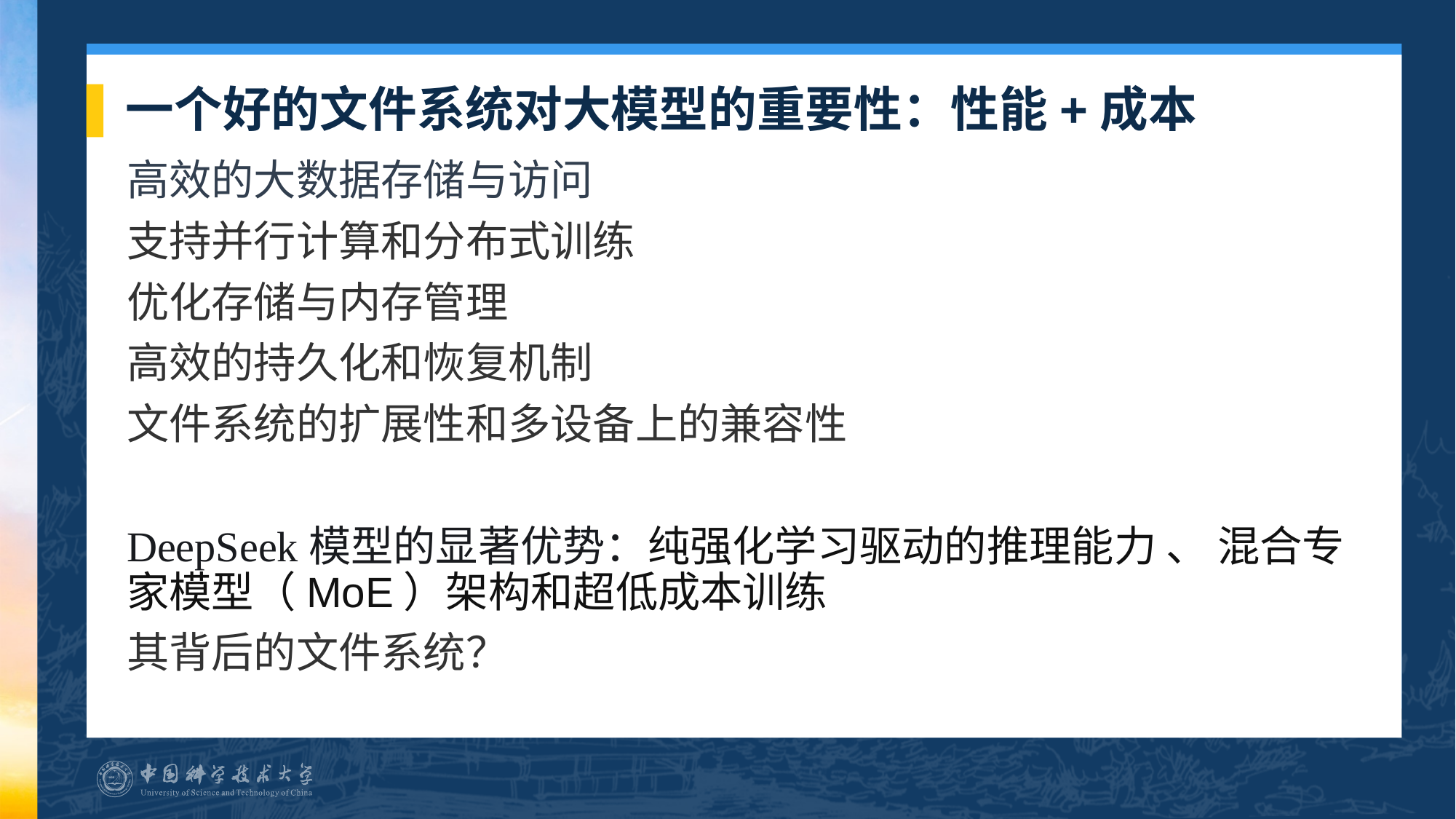

# 一个好的文件系统对大模型的重要性：性能+成本
高效的大数据存储与访问
支持并行计算和分布式训练
优化存储与内存管理
高效的持久化和恢复机制
文件系统的扩展性和多设备上的兼容性

DeepSeek模型的显著优势：纯强化学习驱动的推理能力 、 混合专家模型（MoE）架构和超低成本训练
其背后的文件系统？